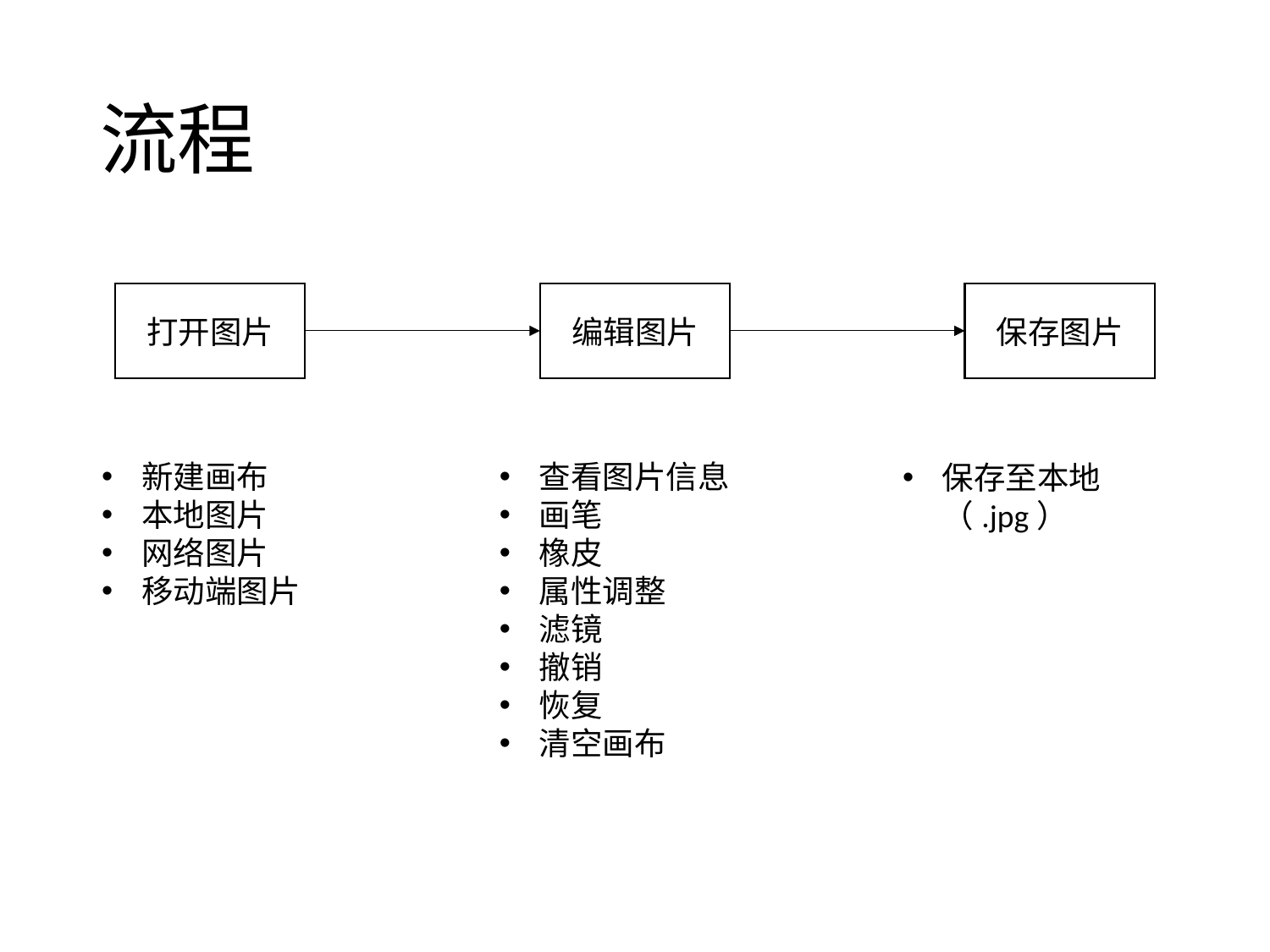

# 流程
打开图片
编辑图片
保存图片
新建画布
本地图片
网络图片
移动端图片
查看图片信息
画笔
橡皮
属性调整
滤镜
撤销
恢复
清空画布
保存至本地（.jpg）